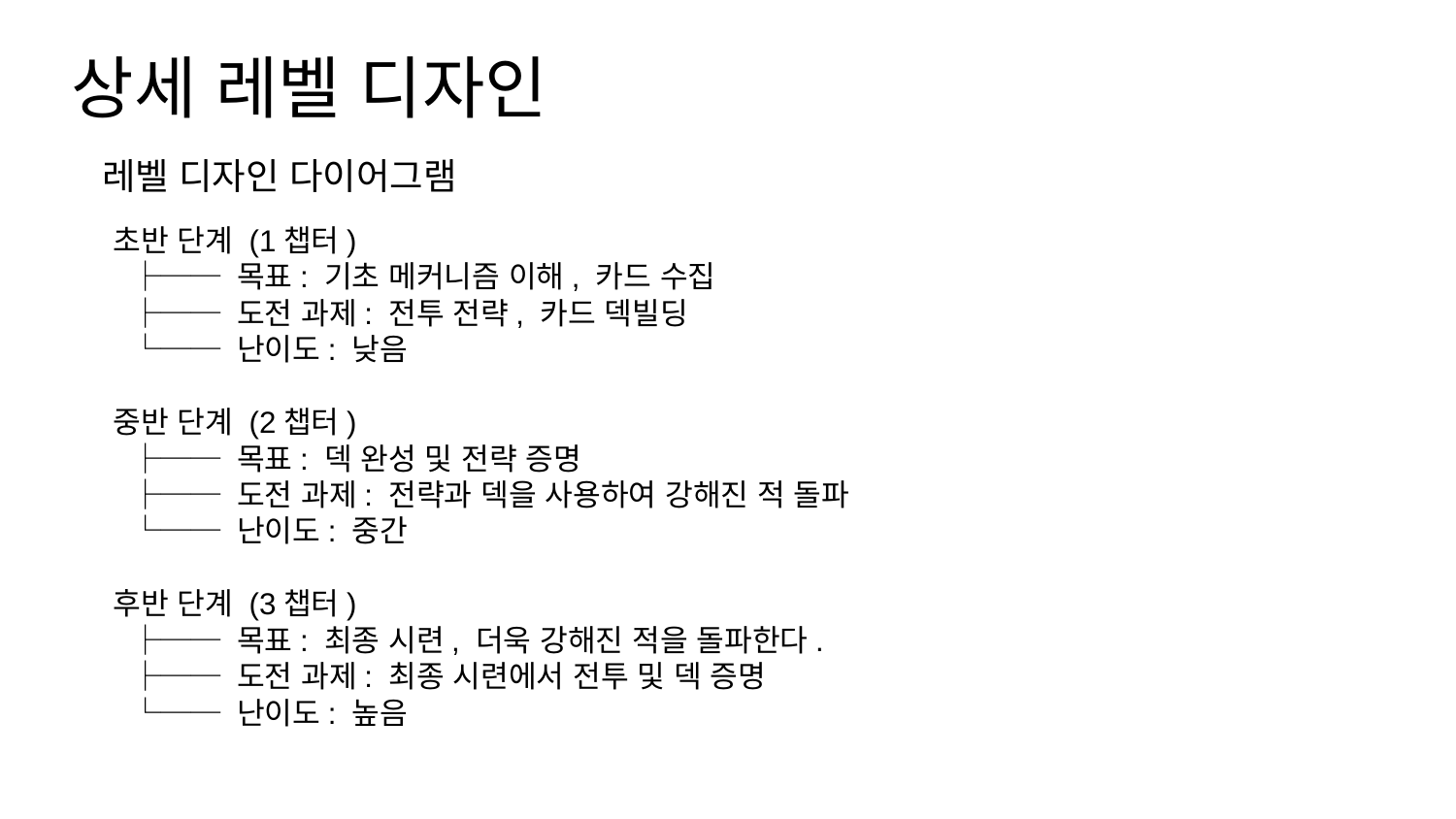

상세 레벨 디자인
레벨 디자인 다이어그램
초반 단계 (1챕터)
  ├── 목표: 기초 메커니즘 이해, 카드 수집
  ├── 도전 과제: 전투 전략, 카드 덱빌딩
  └── 난이도: 낮음

중반 단계 (2챕터)
  ├── 목표: 덱 완성 및 전략 증명
  ├── 도전 과제: 전략과 덱을 사용하여 강해진 적 돌파
  └── 난이도: 중간

후반 단계 (3챕터)
  ├── 목표: 최종 시련, 더욱 강해진 적을 돌파한다.
  ├── 도전 과제: 최종 시련에서 전투 및 덱 증명
  └── 난이도: 높음